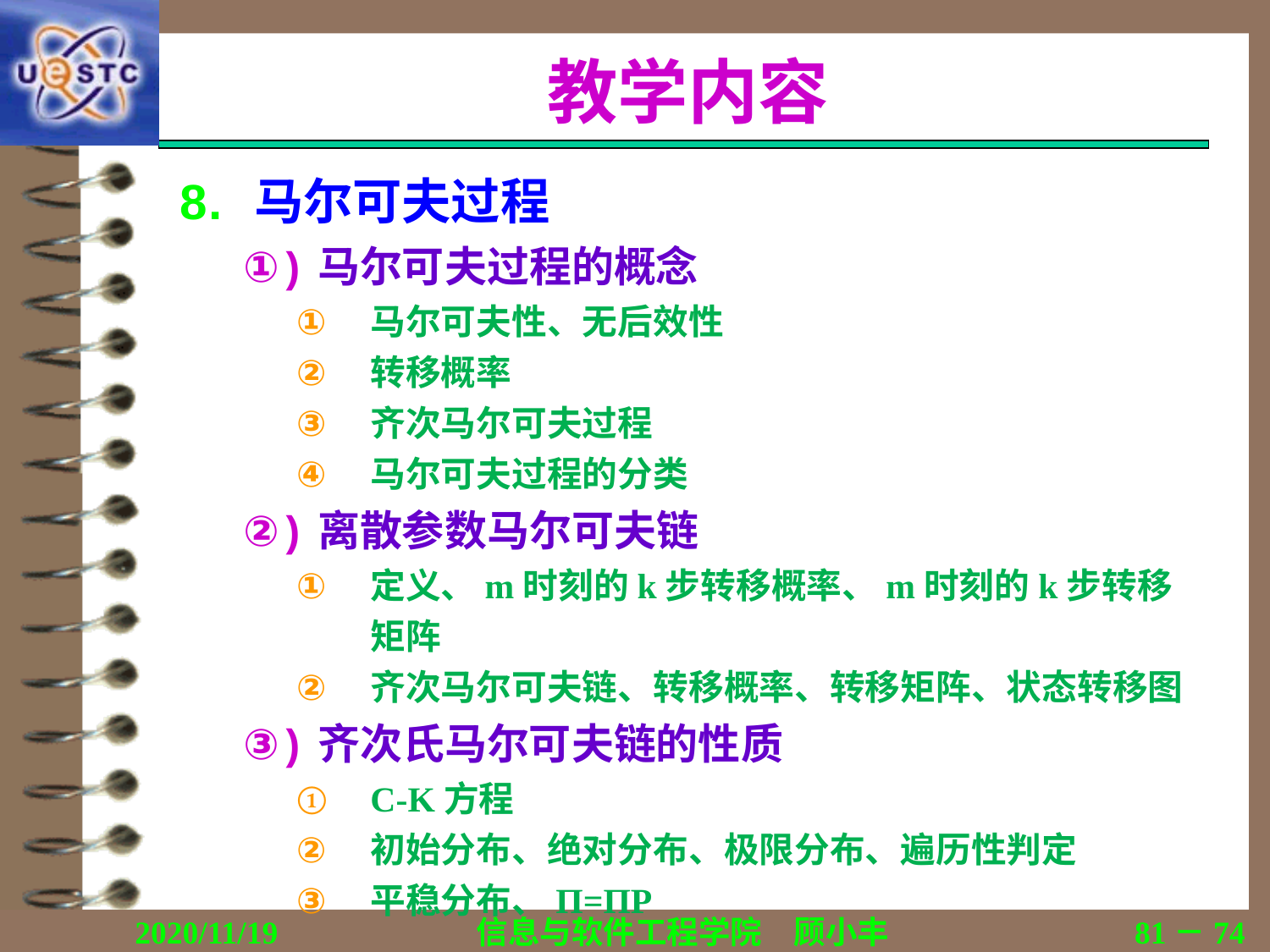

# 教学内容
马尔可夫过程
马尔可夫过程的概念
马尔可夫性、无后效性
转移概率
齐次马尔可夫过程
马尔可夫过程的分类
离散参数马尔可夫链
定义、m时刻的k步转移概率、m时刻的k步转移矩阵
齐次马尔可夫链、转移概率、转移矩阵、状态转移图
齐次氏马尔可夫链的性质
C-K方程
初始分布、绝对分布、极限分布、遍历性判定
平稳分布、Π=ΠP
2020/11/19
信息与软件工程学院　顾小丰
81－74